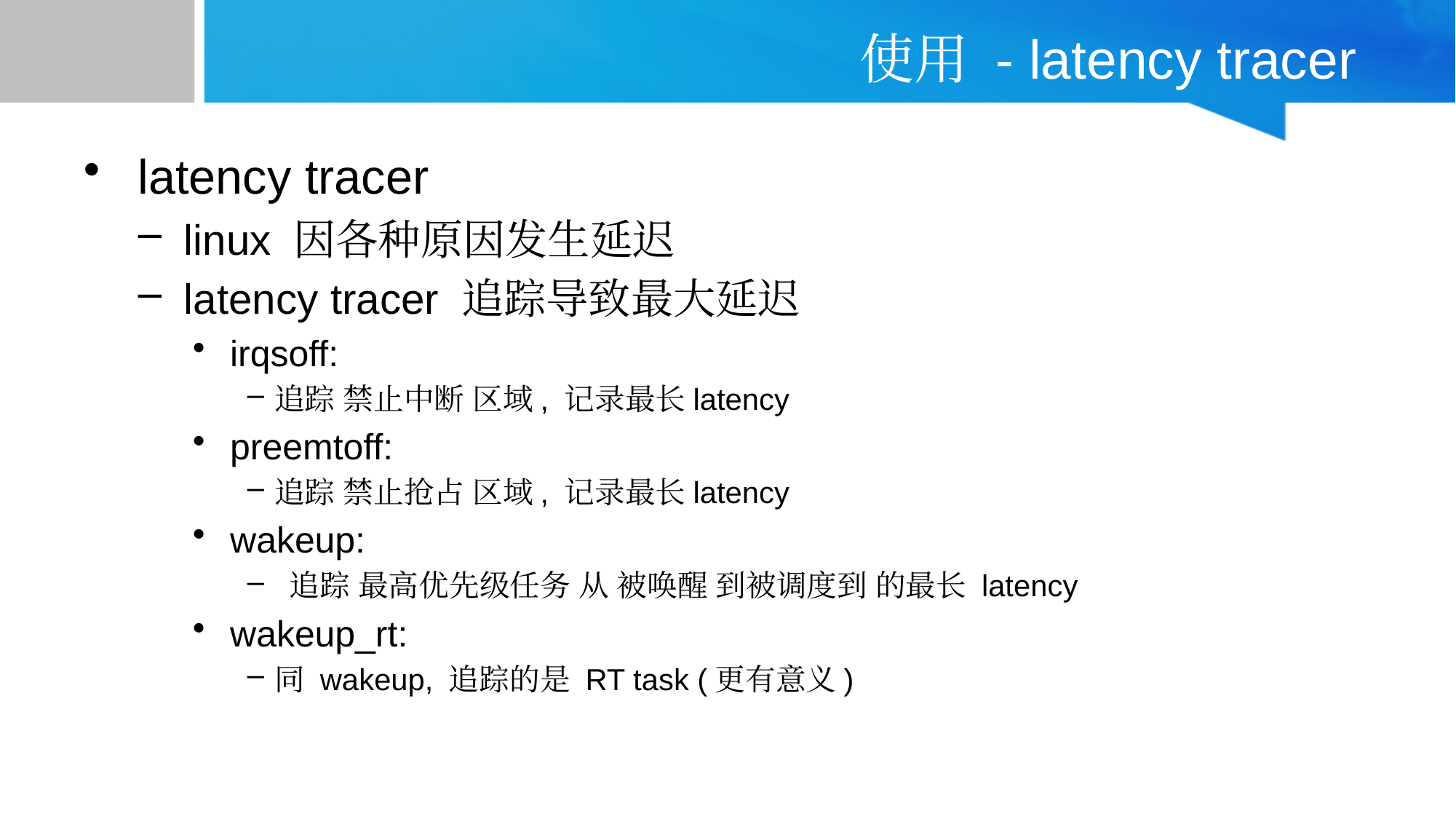

# 使用 - latency tracer
 latency tracer
 linux 因各种原因发生延迟
 latency tracer 追踪导致最大延迟
 irqsoff:
追踪 禁止中断 区域, 记录最长latency
 preemtoff:
追踪 禁止抢占 区域, 记录最长latency
 wakeup:
 追踪 最高优先级任务 从 被唤醒 到被调度到 的最长 latency
 wakeup_rt:
同 wakeup, 追踪的是 RT task (更有意义)